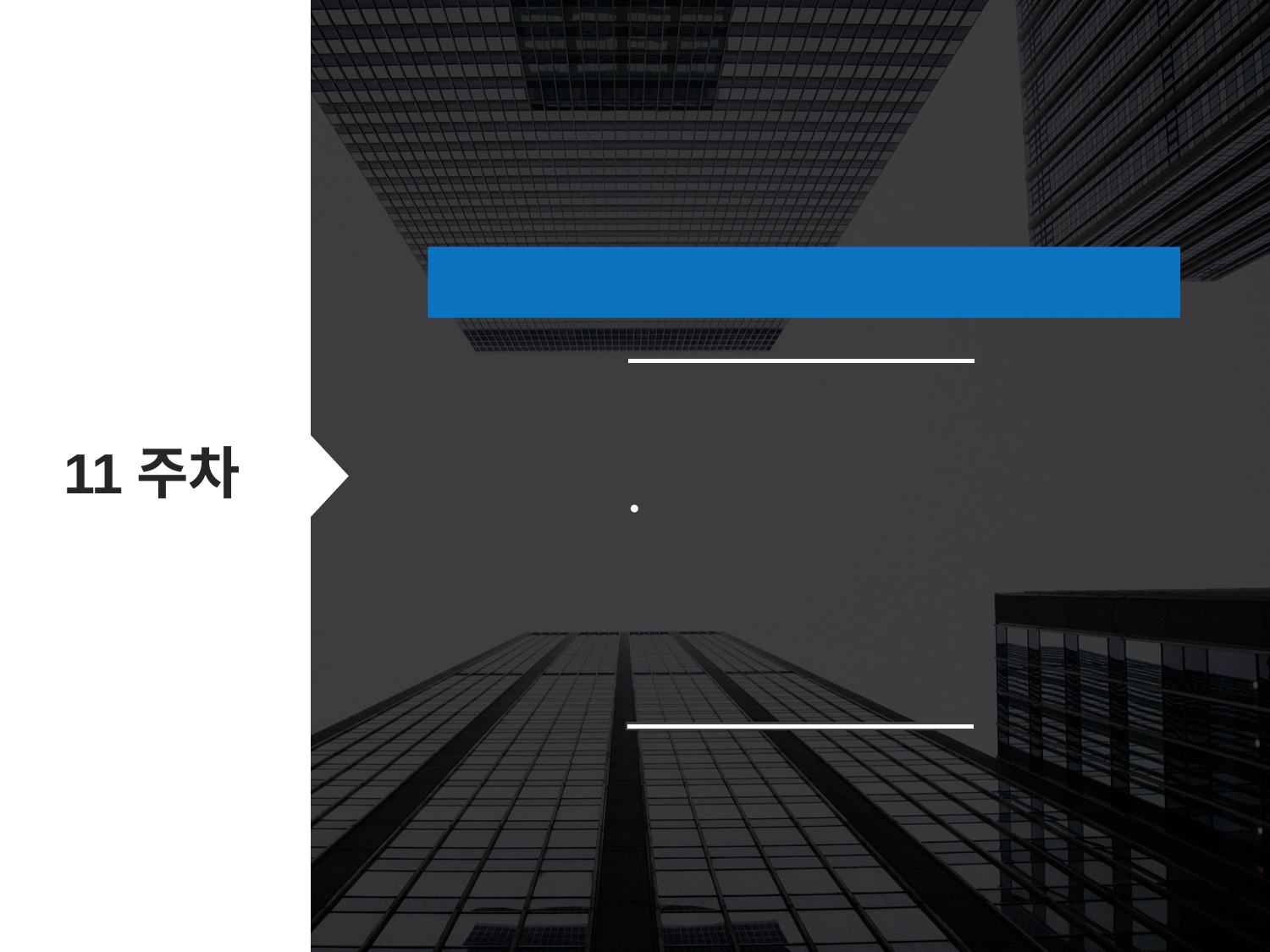

11주차 : 최종수정
# 11주차

추가 / 변경 사항
     검토 및 수정